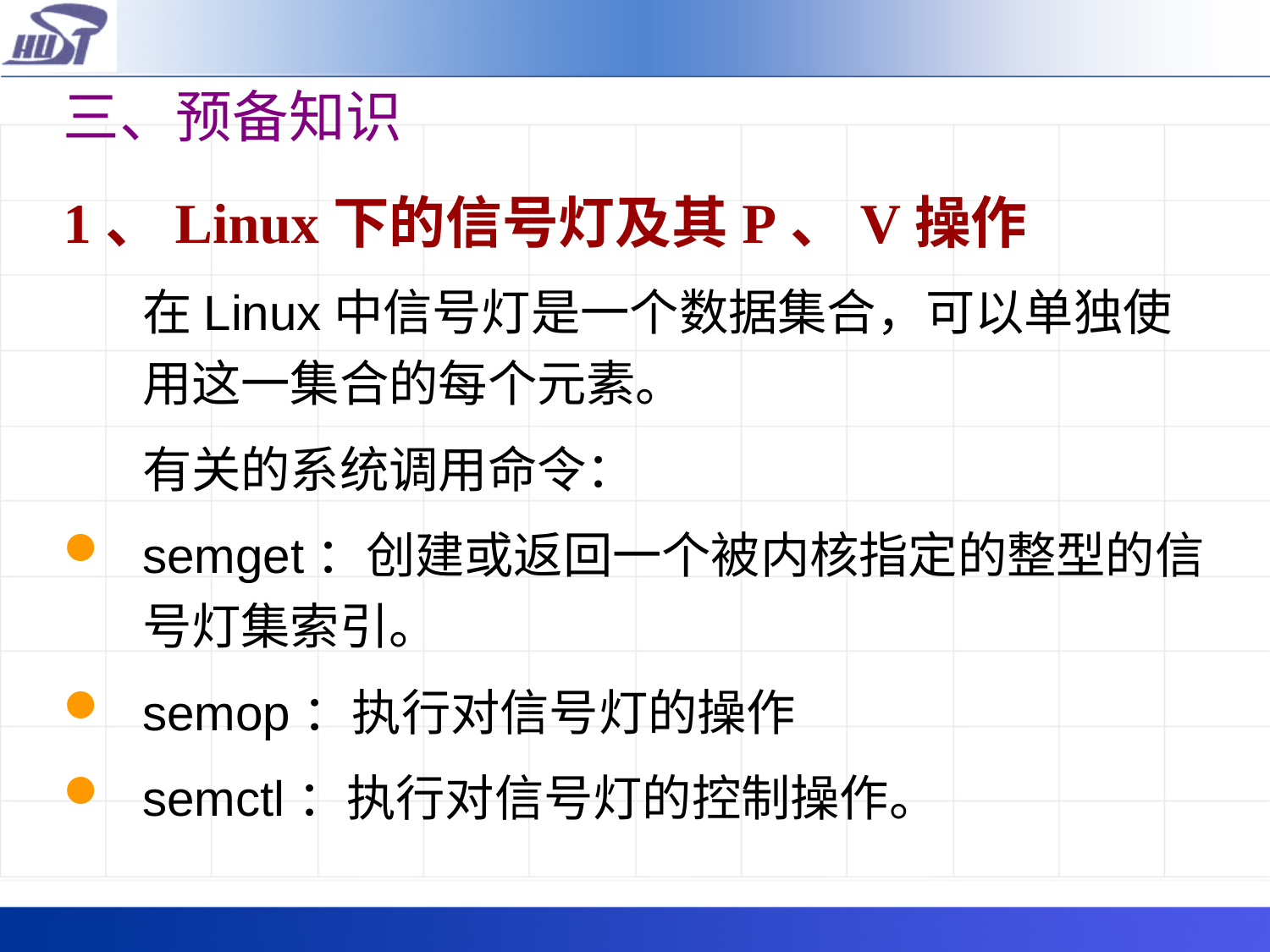

# 三、预备知识
1、Linux下的信号灯及其P、V操作
	在Linux中信号灯是一个数据集合，可以单独使用这一集合的每个元素。
	有关的系统调用命令：
semget：创建或返回一个被内核指定的整型的信号灯集索引。
semop：执行对信号灯的操作
semctl：执行对信号灯的控制操作。